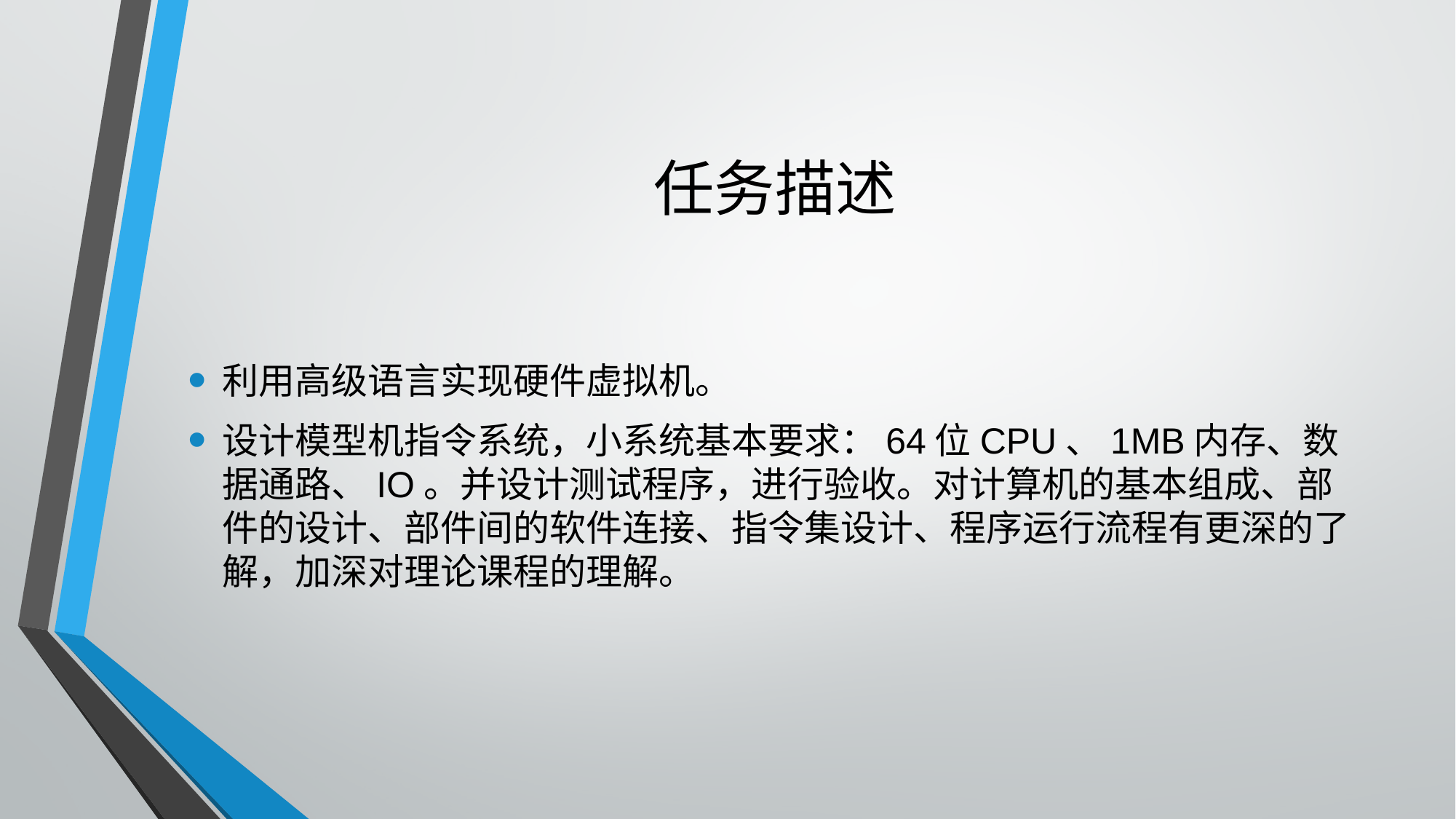

# 任务描述
利用高级语言实现硬件虚拟机。
设计模型机指令系统，小系统基本要求：64位CPU、1MB内存、数据通路、IO。并设计测试程序，进行验收。对计算机的基本组成、部件的设计、部件间的软件连接、指令集设计、程序运行流程有更深的了解，加深对理论课程的理解。